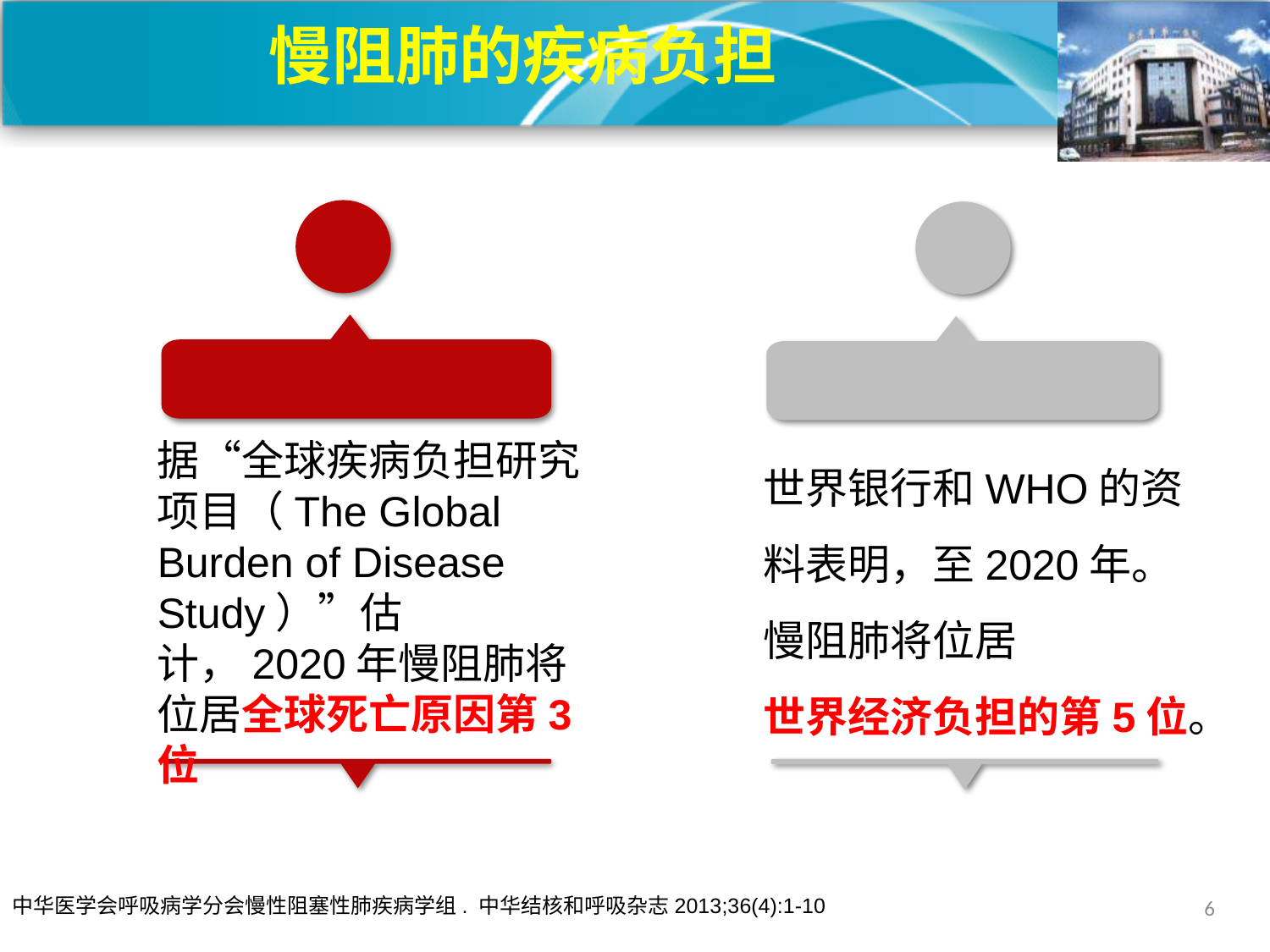

# 慢阻肺的疾病负担

据“全球疾病负担研究项目（The Global Burden of Disease Study）”估计，2020年慢阻肺将位居全球死亡原因第3位
世界银行和WHO的资料表明，至2020年。慢阻肺将位居
世界经济负担的第5位。

6
中华医学会呼吸病学分会慢性阻塞性肺疾病学组. 中华结核和呼吸杂志2013;36(4):1-10